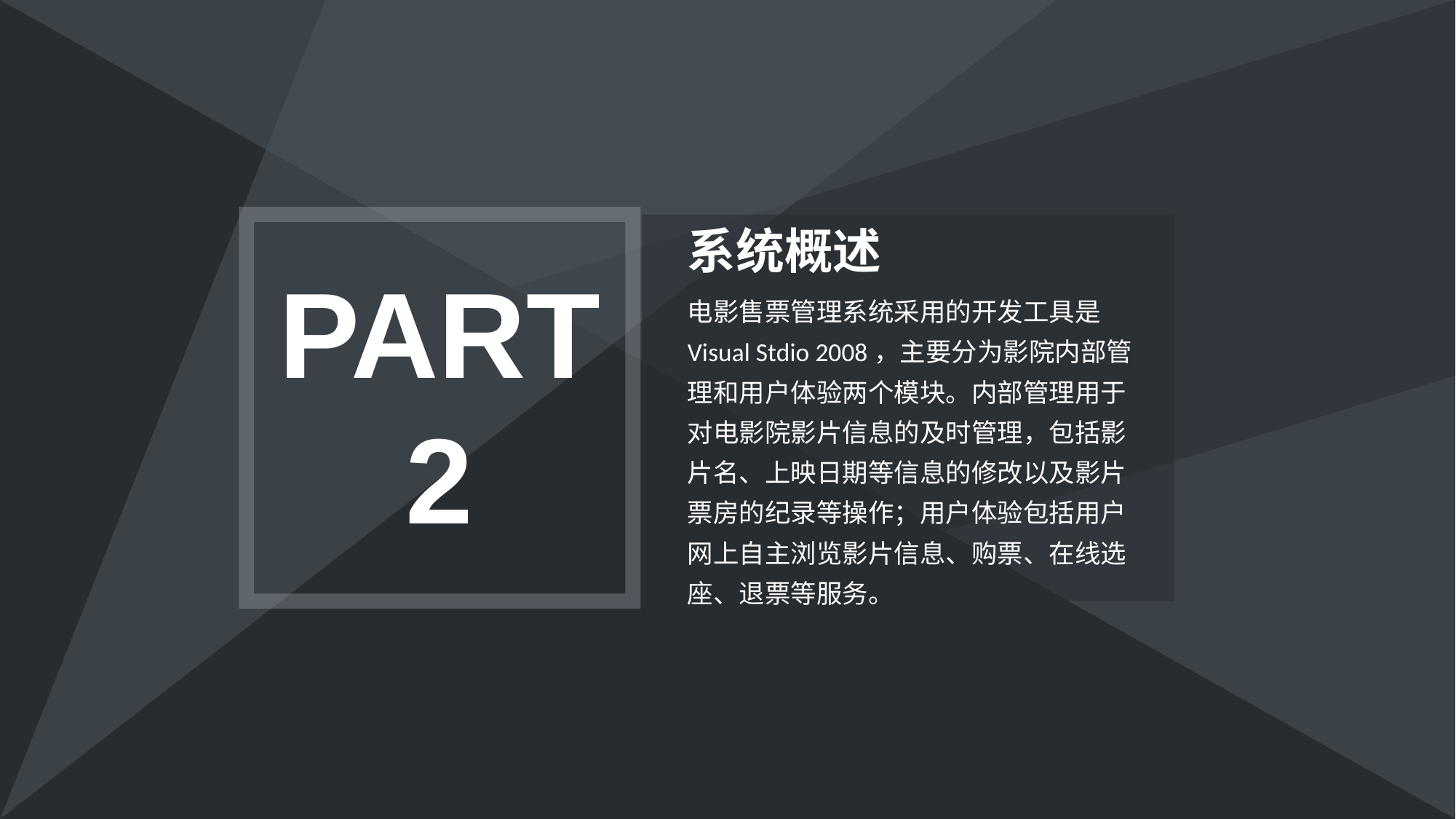

系统概述
PART
2
电影售票管理系统采用的开发工具是Visual Stdio 2008，主要分为影院内部管理和用户体验两个模块。内部管理用于对电影院影片信息的及时管理，包括影片名、上映日期等信息的修改以及影片票房的纪录等操作；用户体验包括用户网上自主浏览影片信息、购票、在线选座、退票等服务。